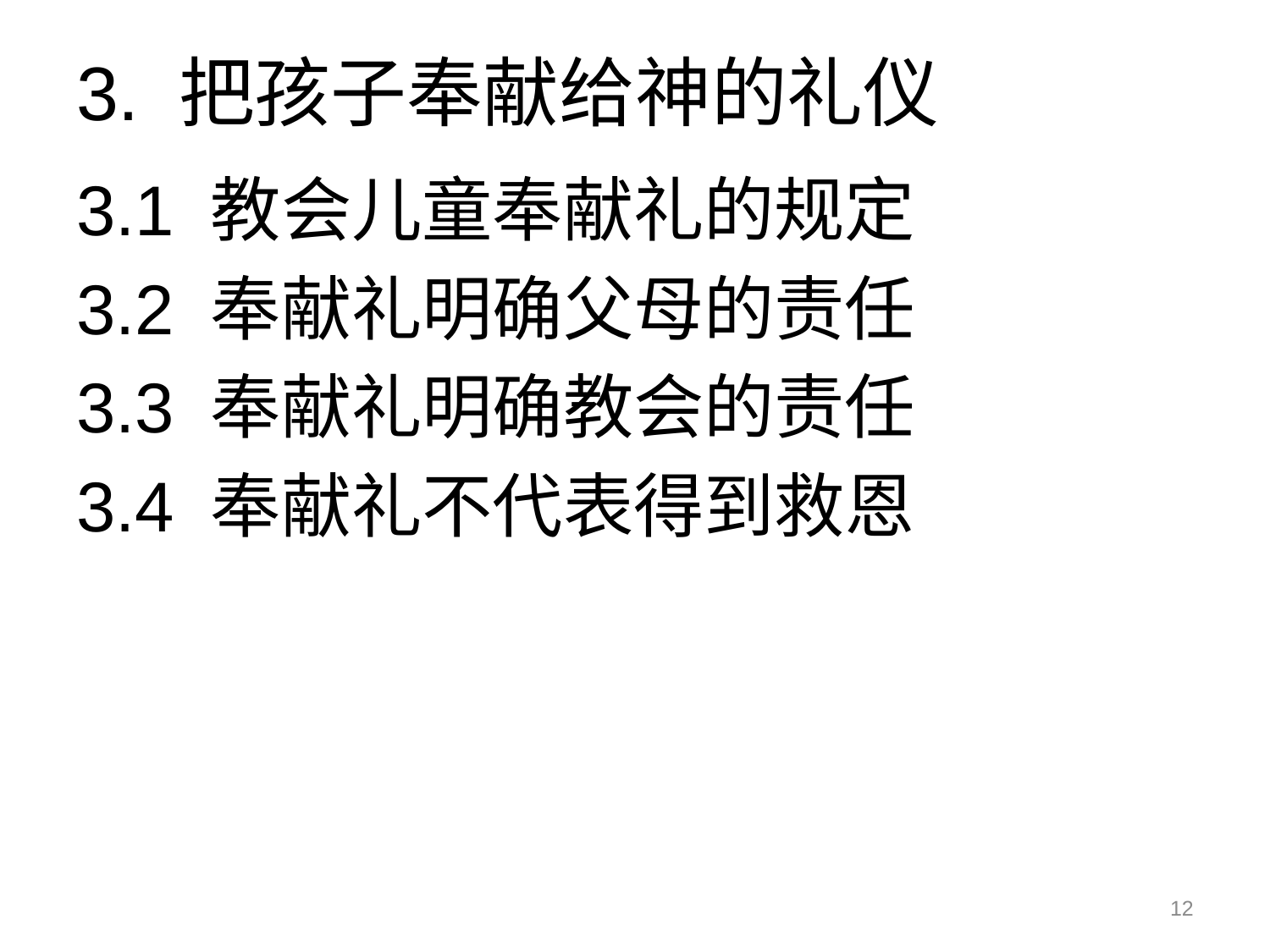

# 3. 把孩子奉献给神的礼仪
3.1 教会儿童奉献礼的规定
3.2 奉献礼明确父母的责任
3.3 奉献礼明确教会的责任
3.4 奉献礼不代表得到救恩
12